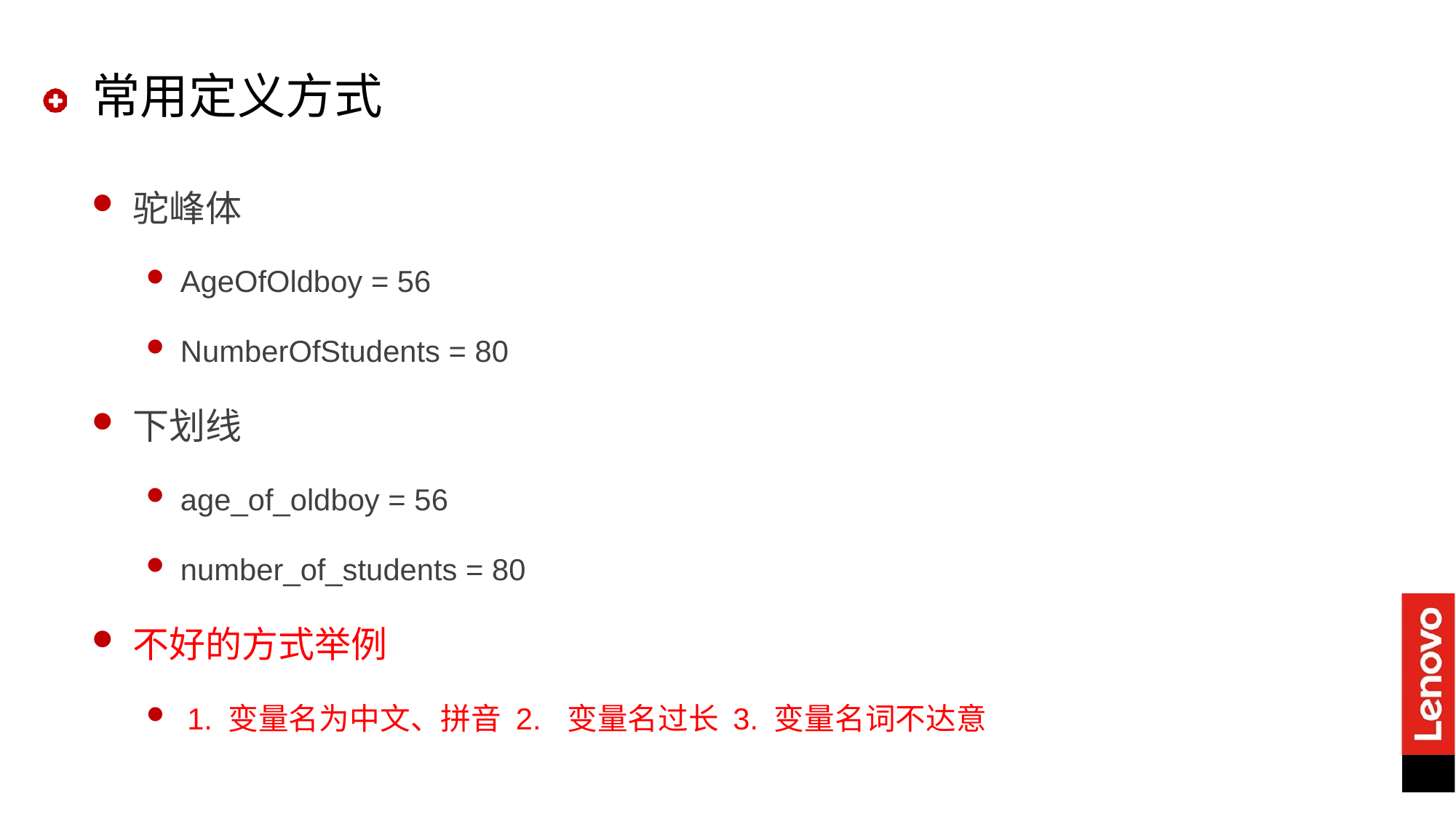

# 常用定义方式
驼峰体
AgeOfOldboy = 56
NumberOfStudents = 80
下划线
age_of_oldboy = 56
number_of_students = 80
不好的方式举例
1. 变量名为中文、拼音 2.  变量名过长 3. 变量名词不达意

13